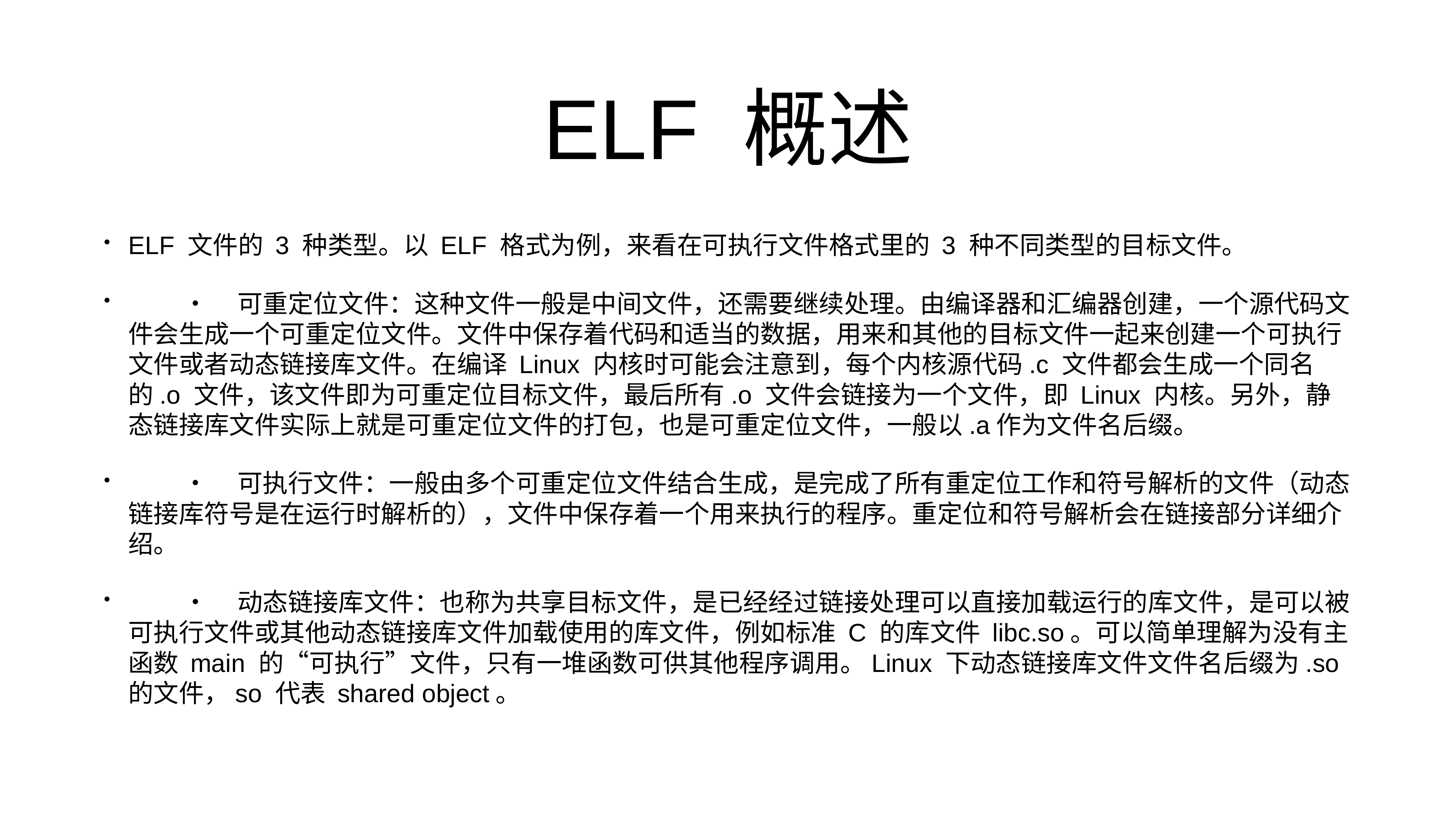

# ELF 概述
ELF 文件的 3 种类型。以 ELF 格式为例，来看在可执行文件格式里的 3 种不同类型的目标文件。
	•	可重定位文件：这种文件一般是中间文件，还需要继续处理。由编译器和汇编器创建，一个源代码文件会生成一个可重定位文件。文件中保存着代码和适当的数据，用来和其他的目标文件一起来创建一个可执行文件或者动态链接库文件。在编译 Linux 内核时可能会注意到，每个内核源代码.c 文件都会生成一个同名的.o 文件，该文件即为可重定位目标文件，最后所有.o 文件会链接为一个文件，即 Linux 内核。另外，静态链接库文件实际上就是可重定位文件的打包，也是可重定位文件，一般以.a作为文件名后缀。
	•	可执行文件：一般由多个可重定位文件结合生成，是完成了所有重定位工作和符号解析的文件（动态链接库符号是在运行时解析的），文件中保存着一个用来执行的程序。重定位和符号解析会在链接部分详细介绍。
	•	动态链接库文件：也称为共享目标文件，是已经经过链接处理可以直接加载运行的库文件，是可以被可执行文件或其他动态链接库文件加载使用的库文件，例如标准 C 的库文件 libc.so。可以简单理解为没有主函数 main 的“可执行”文件，只有一堆函数可供其他程序调用。Linux 下动态链接库文件文件名后缀为.so 的文件，so 代表 shared object。